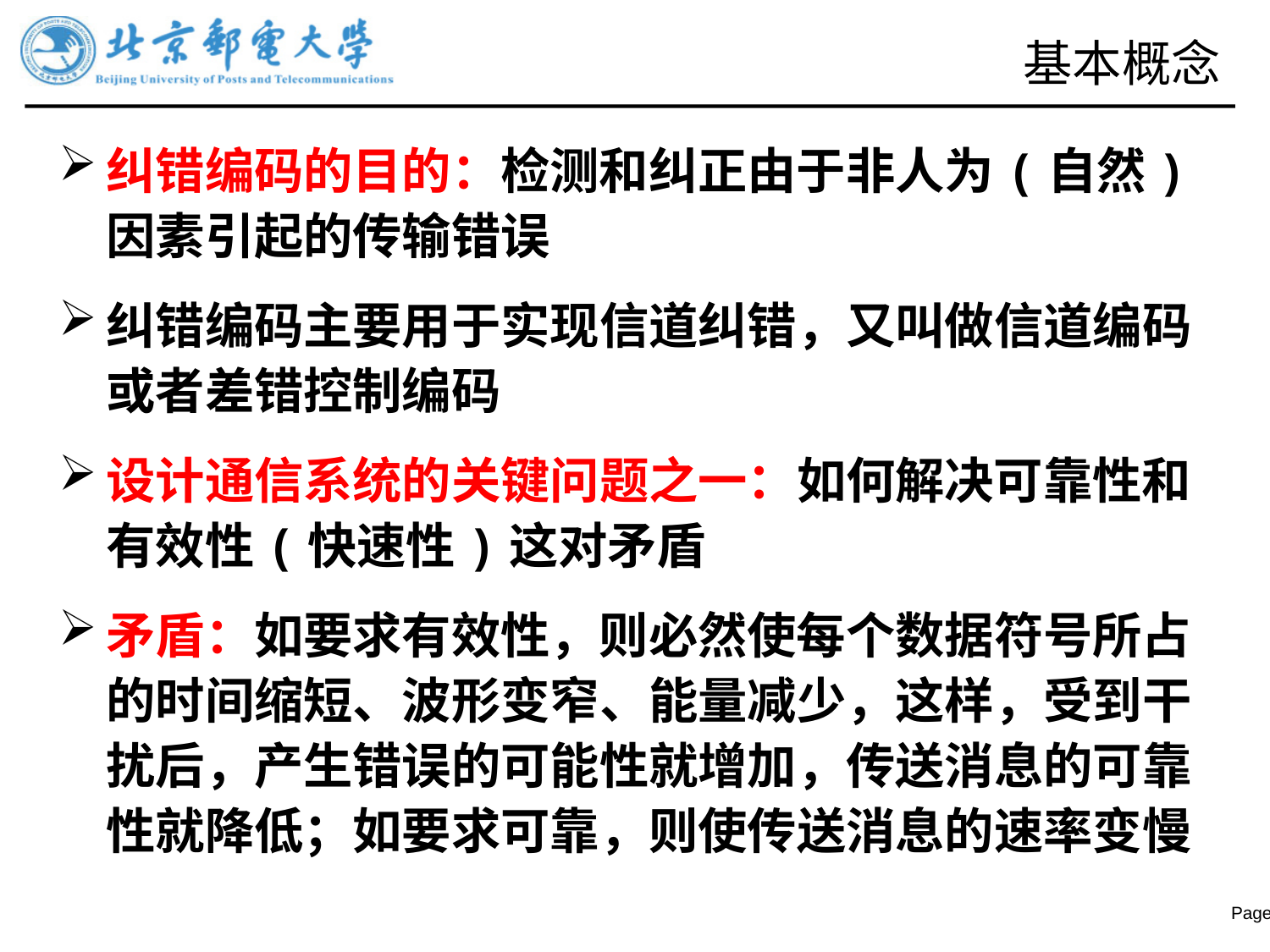

# 基本概念
纠错编码的目的：检测和纠正由于非人为(自然)因素引起的传输错误
纠错编码主要用于实现信道纠错，又叫做信道编码或者差错控制编码
设计通信系统的关键问题之一：如何解决可靠性和有效性(快速性)这对矛盾
矛盾：如要求有效性，则必然使每个数据符号所占的时间缩短、波形变窄、能量减少，这样，受到干扰后，产生错误的可能性就增加，传送消息的可靠性就降低；如要求可靠，则使传送消息的速率变慢